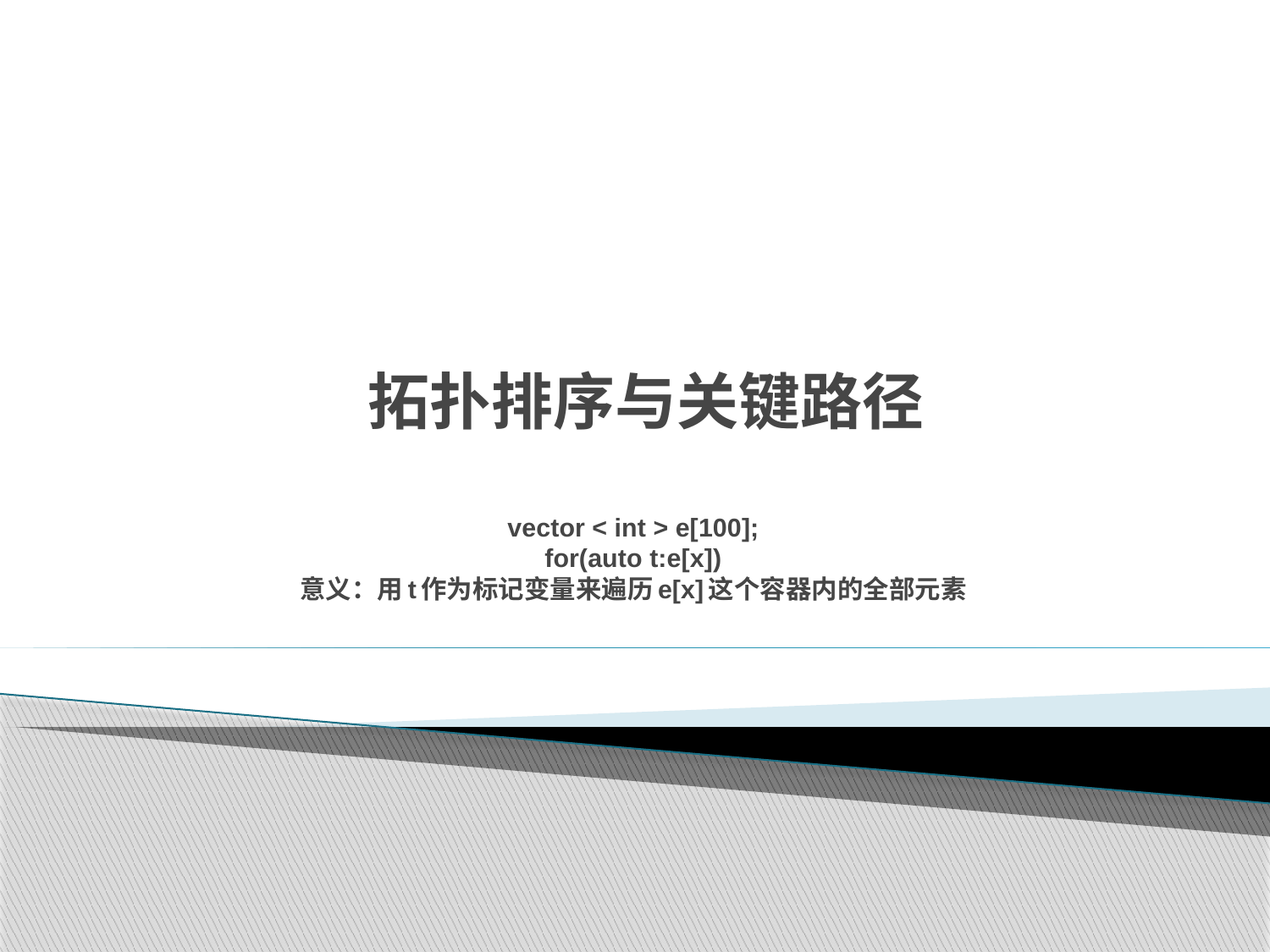

# 拓扑排序与关键路径 vector < int > e[100]; for(auto t:e[x]) 意义：用t作为标记变量来遍历e[x]这个容器内的全部元素